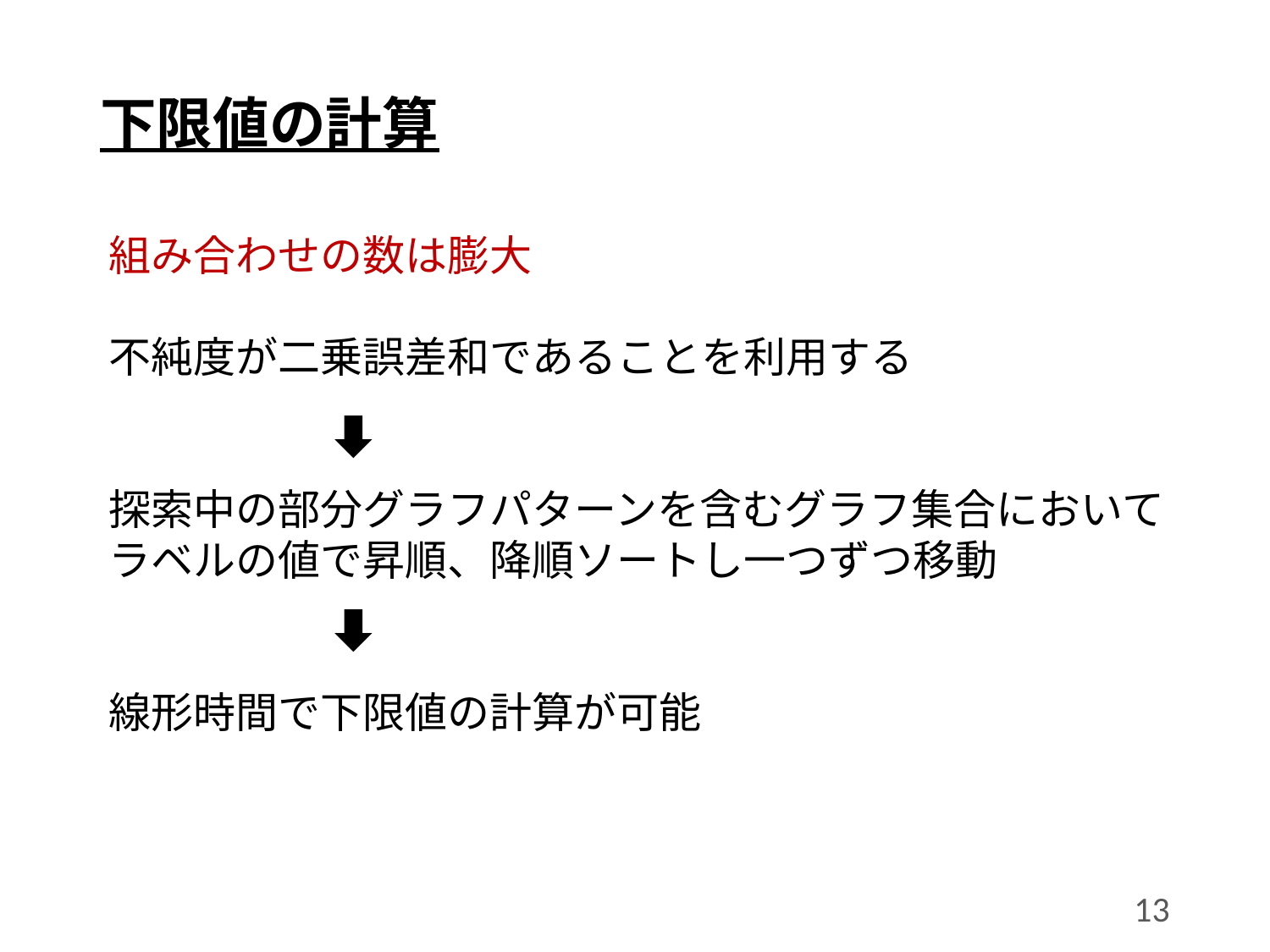

# 下限値の計算
組み合わせの数は膨大

不純度が二乗誤差和であることを利用する

探索中の部分グラフパターンを含むグラフ集合において
ラベルの値で昇順、降順ソートし一つずつ移動

線形時間で下限値の計算が可能

13